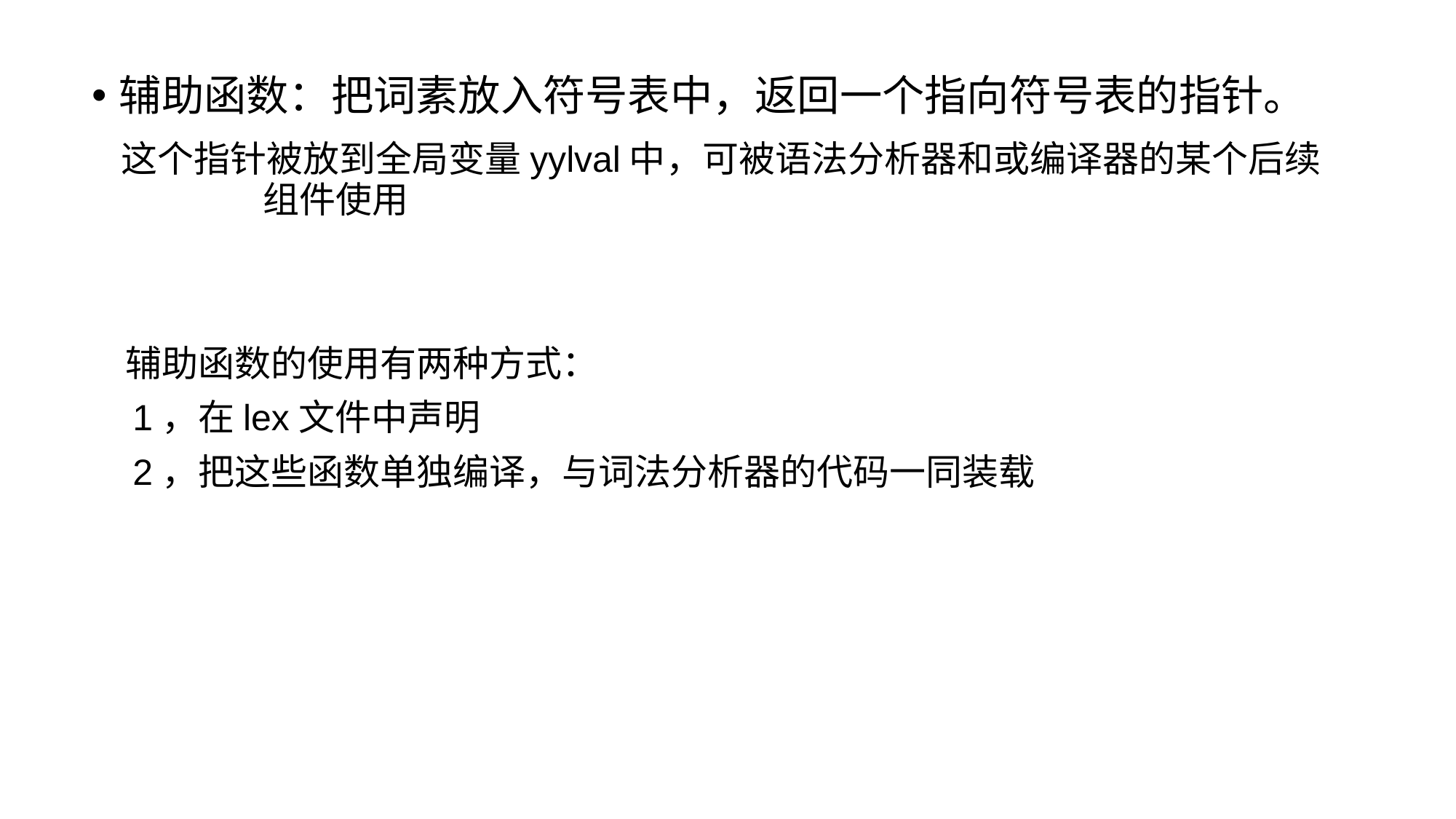

辅助函数：把词素放入符号表中，返回一个指向符号表的指针。
  这个指针被放到全局变量yylval中，可被语法分析器和或编译器的某个后续                      组件使用

   辅助函数的使用有两种方式：
    1，在lex文件中声明
    2，把这些函数单独编译，与词法分析器的代码一同装载